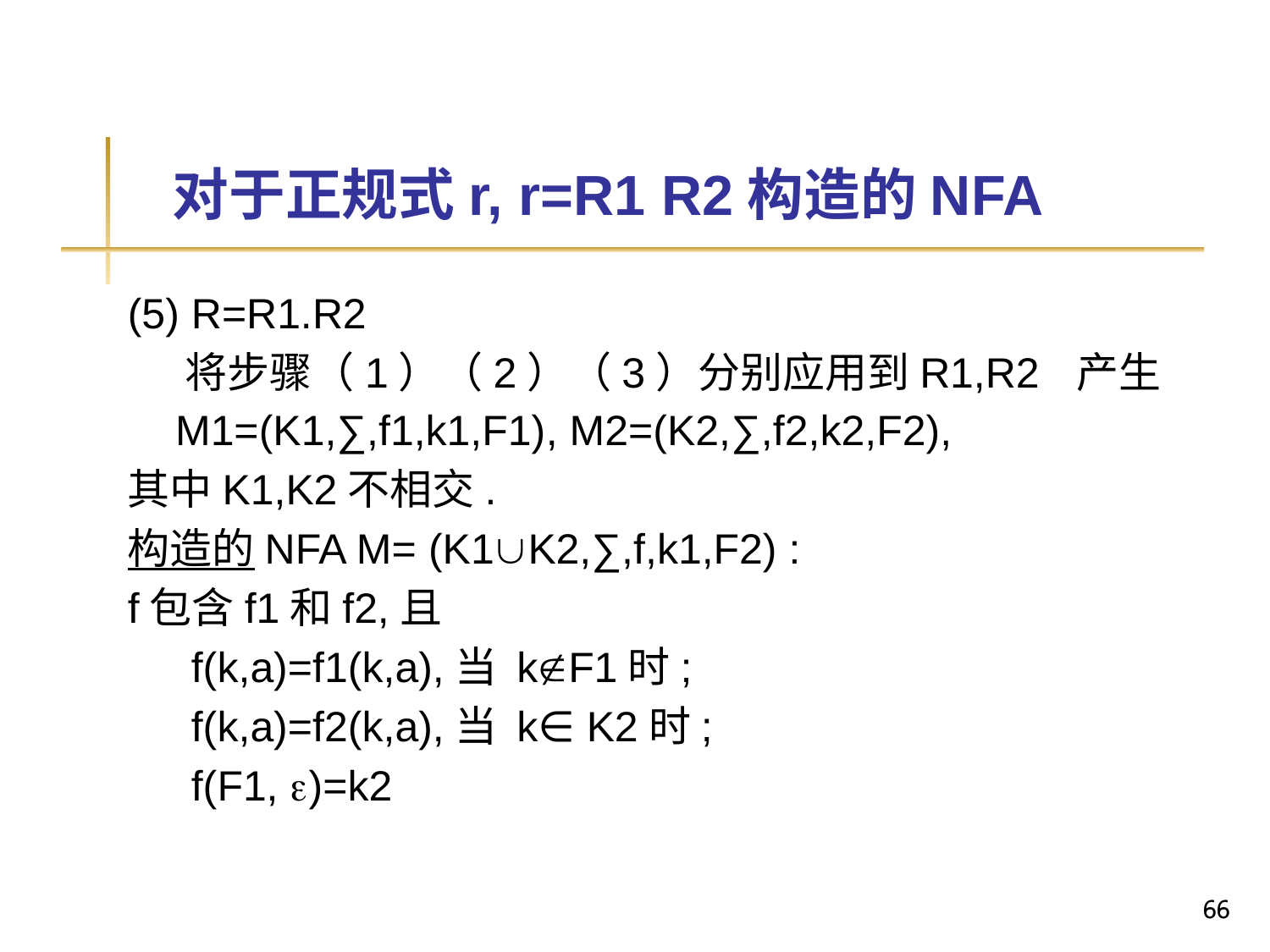

# 对于正规式r, r=R1 R2构造的NFA
(5) R=R1.R2
     将步骤（1）（2）（3）分别应用到R1,R2    产生M1=(K1,∑,f1,k1,F1), M2=(K2,∑,f2,k2,F2),
其中K1,K2不相交.
构造的NFA M= (K1∪K2,∑,f,k1,F2) :
f包含f1和f2,且
f(k,a)=f1(k,a),当 k∉F1时;
f(k,a)=f2(k,a),当 k∈ K2时;
f(F1, ε)=k2

66